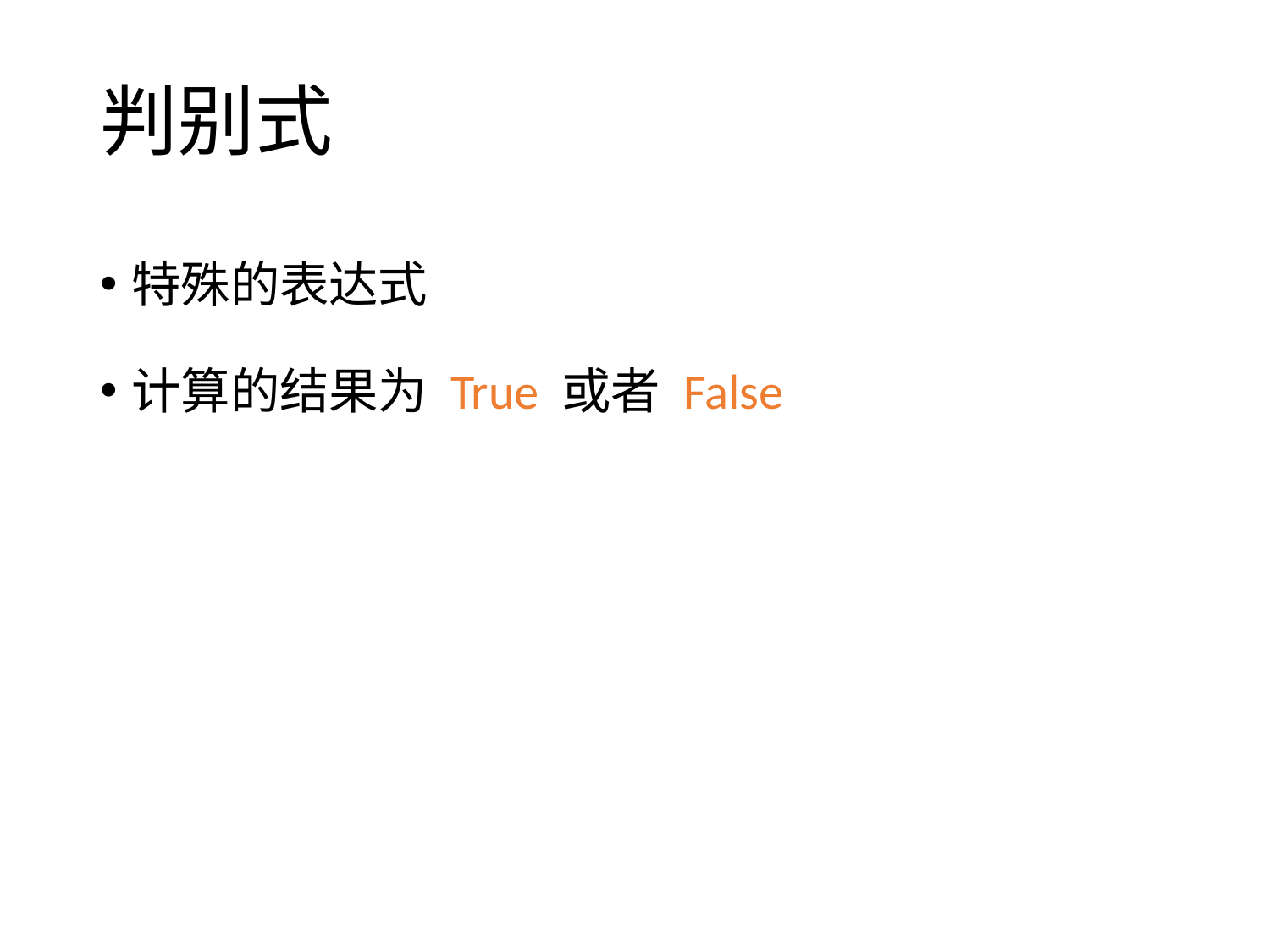

# 判别式
特殊的表达式
计算的结果为 True 或者 False